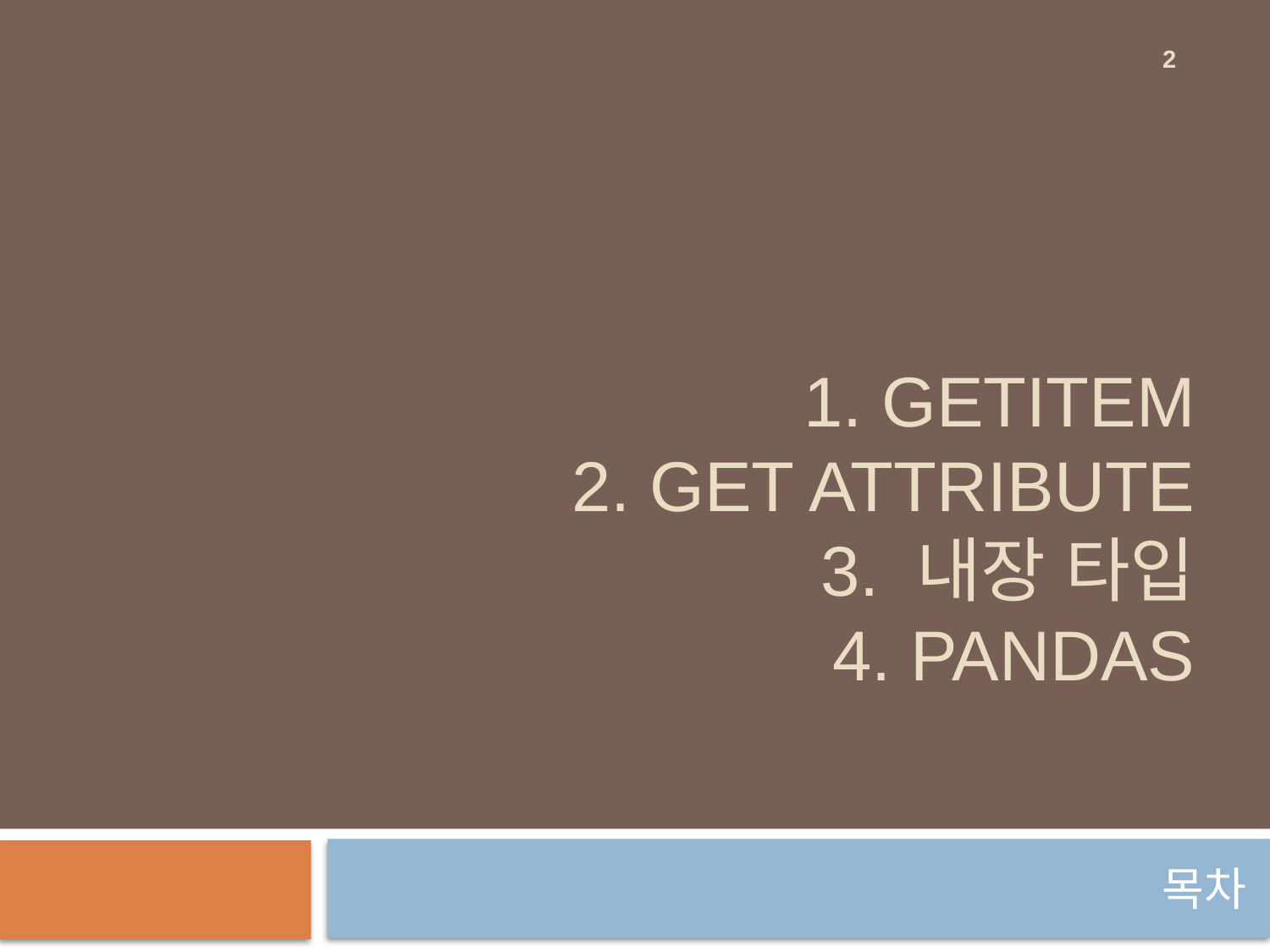

2
# 1. getitem 2. Get attribute 3. 내장 타입 4. pandas
목차